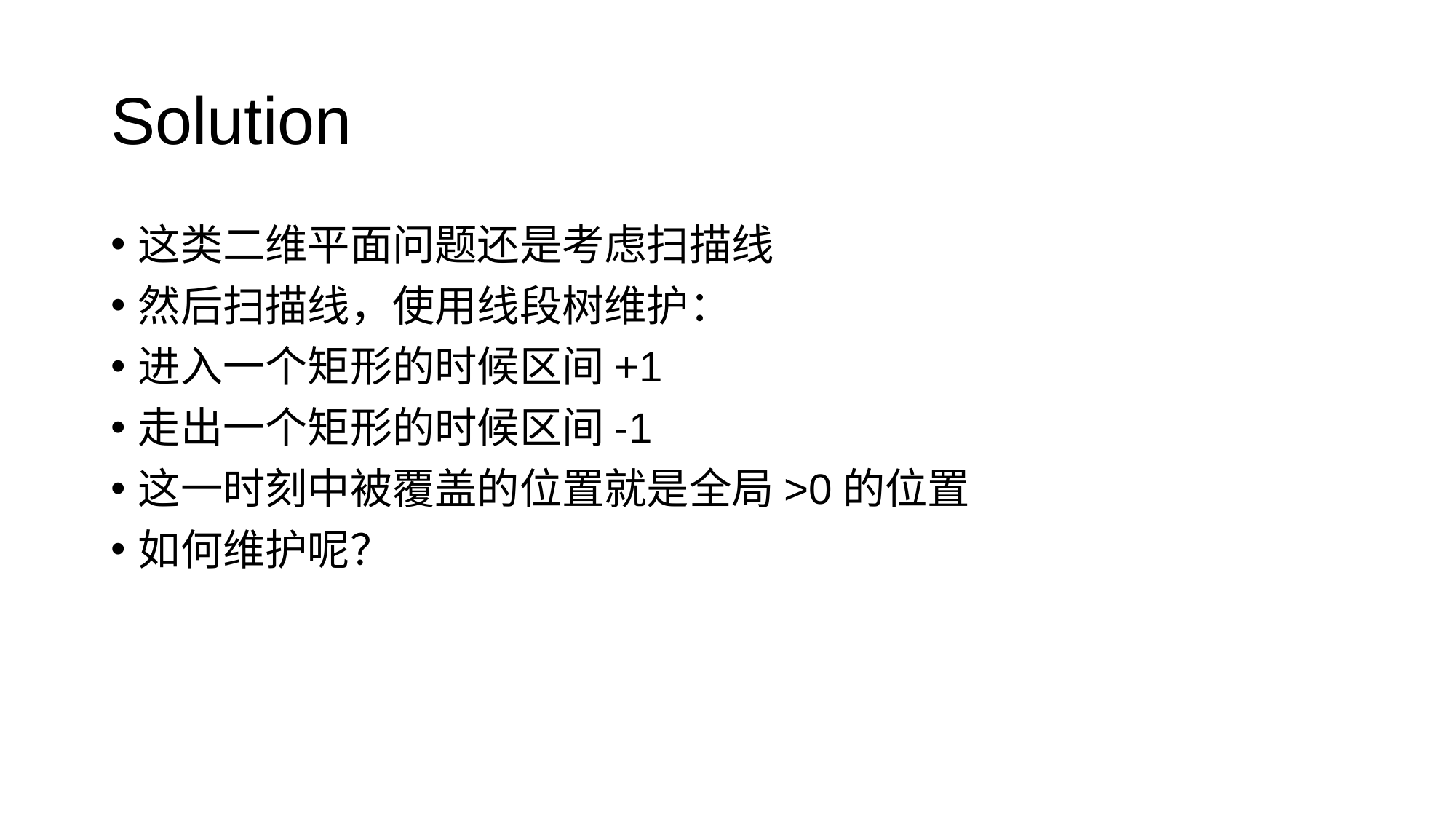

# Solution
这类二维平面问题还是考虑扫描线
然后扫描线，使用线段树维护：
进入一个矩形的时候区间+1
走出一个矩形的时候区间-1
这一时刻中被覆盖的位置就是全局>0的位置
如何维护呢？